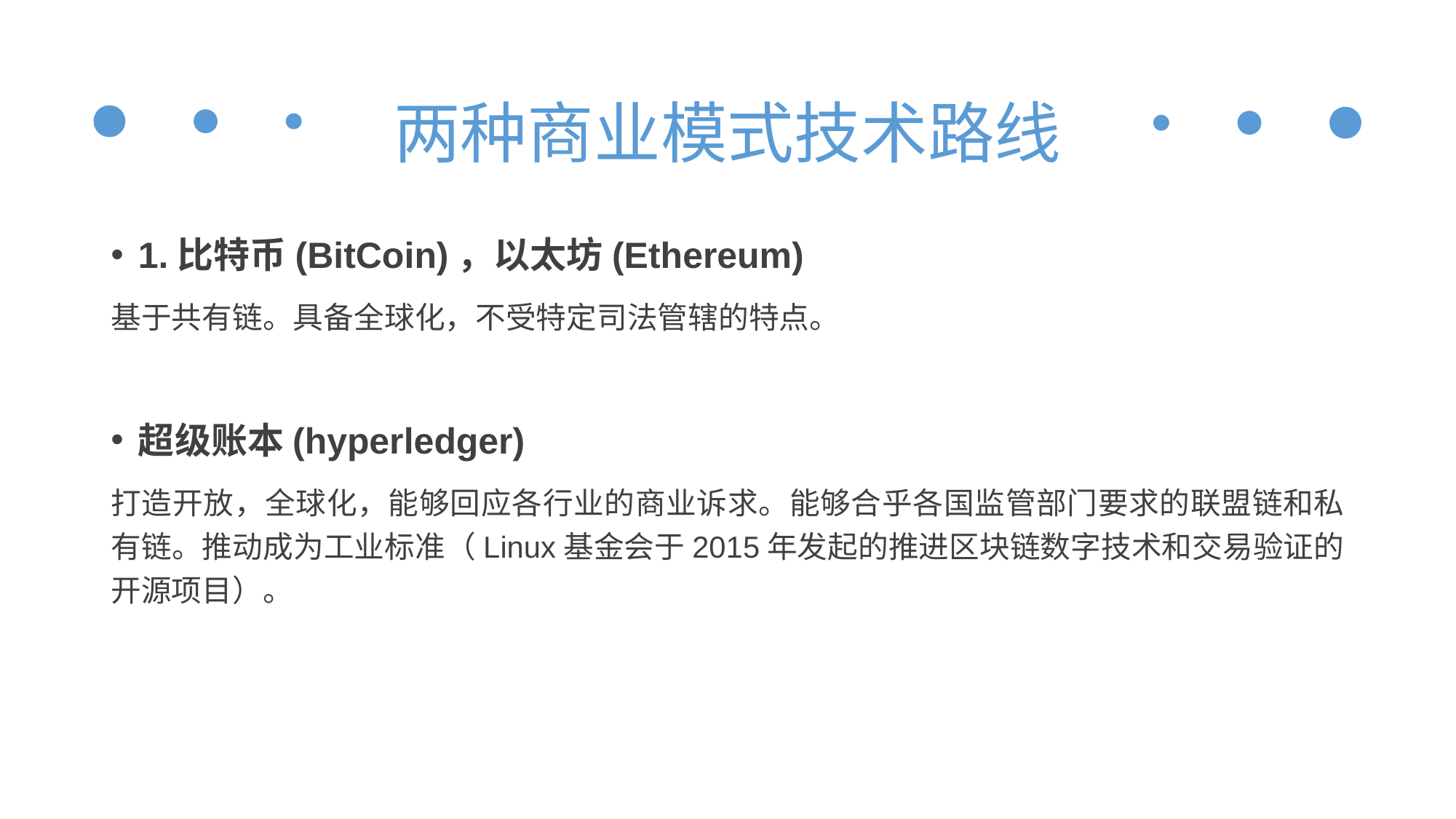

# 两种商业模式技术路线
1.比特币(BitCoin)，以太坊(Ethereum)
基于共有链。具备全球化，不受特定司法管辖的特点。

超级账本(hyperledger)
打造开放，全球化，能够回应各行业的商业诉求。能够合乎各国监管部门要求的联盟链和私有链。推动成为工业标准（Linux基金会于2015年发起的推进区块链数字技术和交易验证的开源项目）。